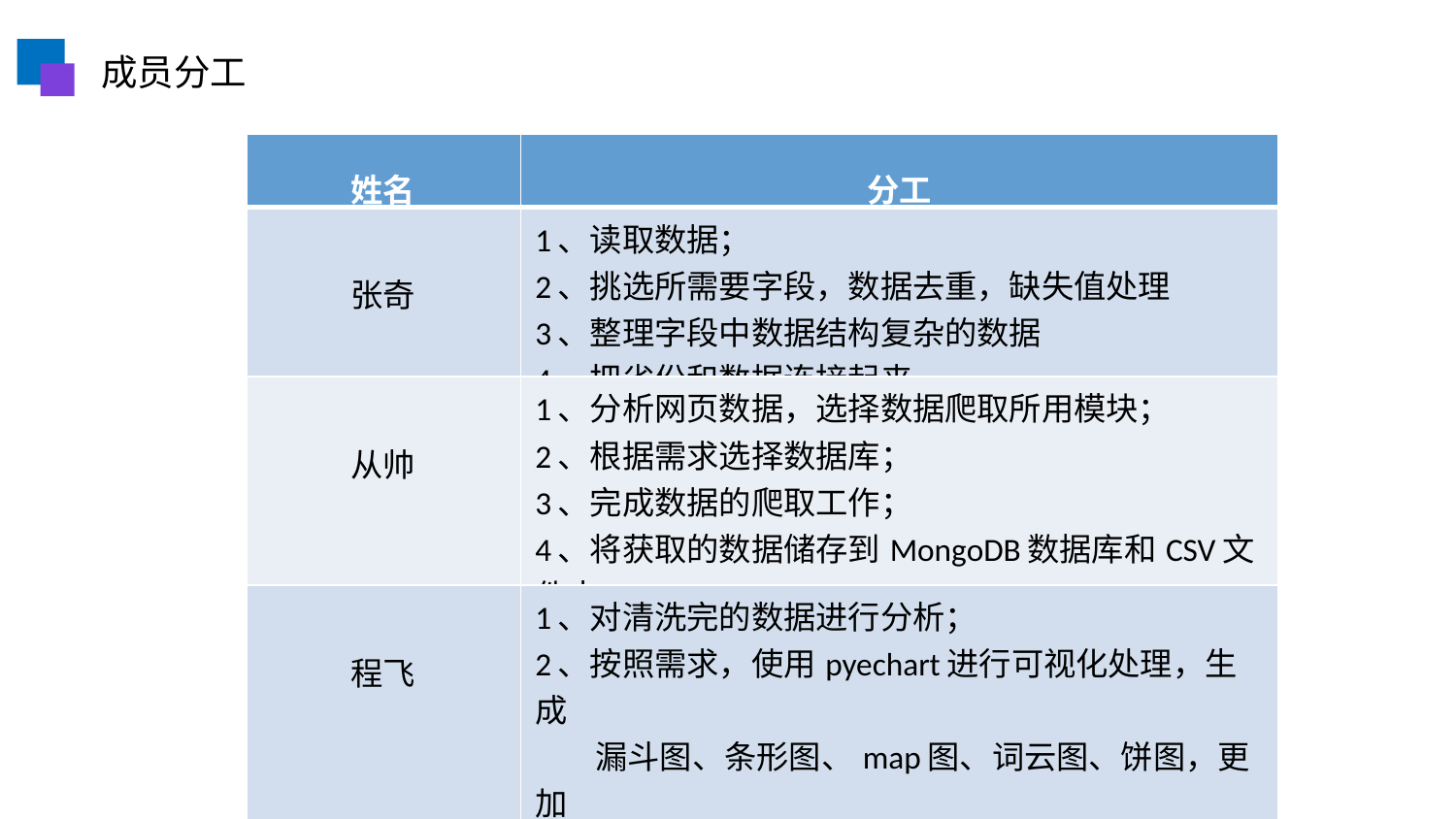

成员分工
| 姓名 | 分工 |
| --- | --- |
| 张奇 | 1、读取数据； 2、挑选所需要字段，数据去重，缺失值处理 3、整理字段中数据结构复杂的数据 4、把省份和数据连接起来 |
| 从帅 | 1、分析网页数据，选择数据爬取所用模块； 2、根据需求选择数据库； 3、完成数据的爬取工作； 4、将获取的数据储存到MongoDB数据库和CSV文件中。 |
| 程飞 | 1、对清洗完的数据进行分析； 2、按照需求，使用pyechart进行可视化处理，生成 漏斗图、条形图、map图、词云图、饼图，更加 形象地描述出各变量之间的关系。 3、对项目分析生成pdf文件 |
15